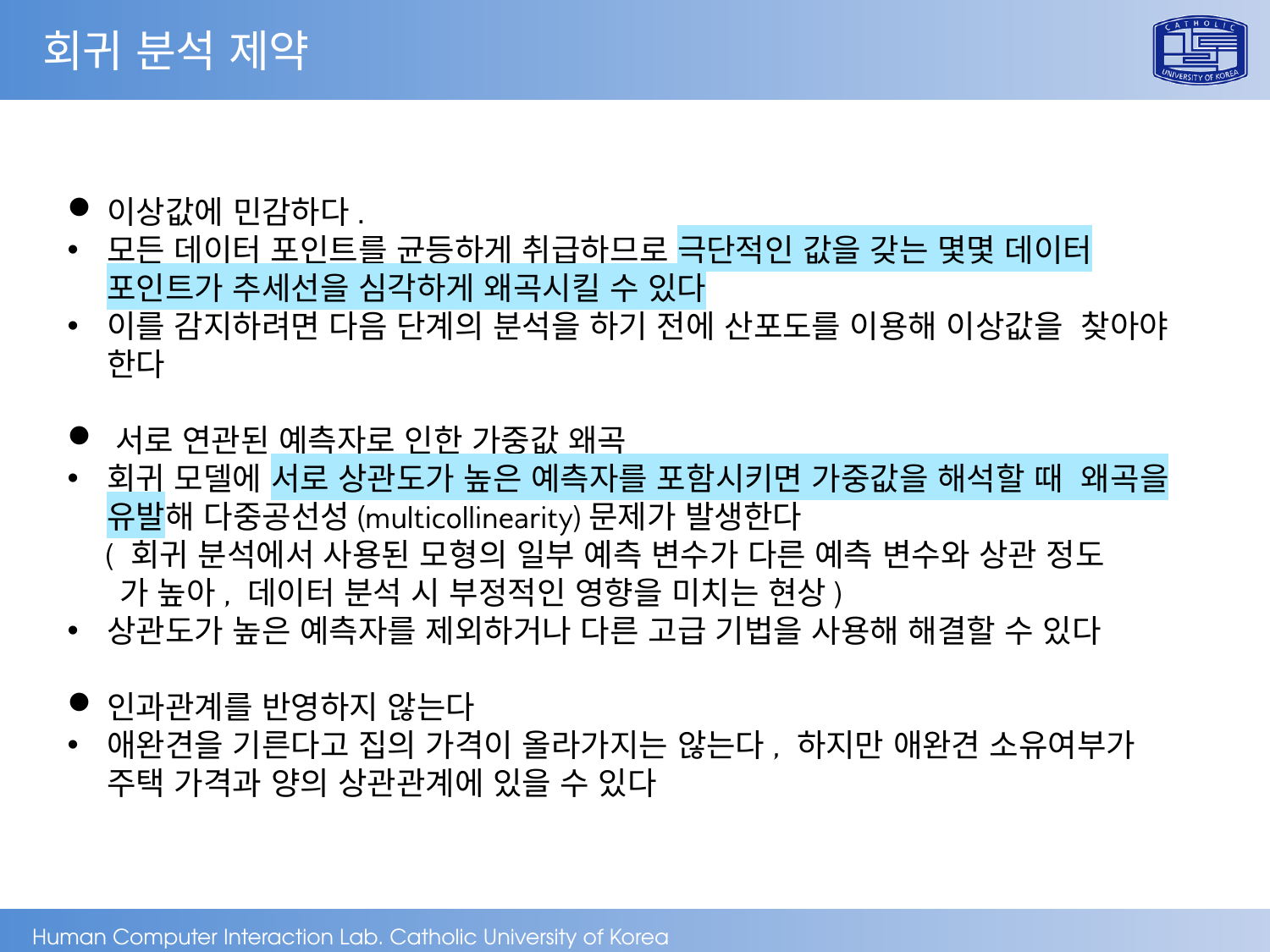

회귀 분석 제약
이상값에 민감하다.
모든 데이터 포인트를 균등하게 취급하므로 극단적인 값을 갖는 몇몇 데이터 포인트가 추세선을 심각하게 왜곡시킬 수 있다
이를 감지하려면 다음 단계의 분석을 하기 전에 산포도를 이용해 이상값을  찾아야 한다

서로 연관된 예측자로 인한 가중값 왜곡
회귀 모델에 서로 상관도가 높은 예측자를 포함시키면 가중값을 해석할 때  왜곡을 유발해 다중공선성(multicollinearity)문제가 발생한다
    ( 회귀 분석에서 사용된 모형의 일부 예측 변수가 다른 예측 변수와 상관 정도
     가 높아, 데이터 분석 시 부정적인 영향을 미치는 현상)
상관도가 높은 예측자를 제외하거나 다른 고급 기법을 사용해 해결할 수 있다

인과관계를 반영하지 않는다
애완견을 기른다고 집의 가격이 올라가지는 않는다, 하지만 애완견 소유여부가 주택 가격과 양의 상관관계에 있을 수 있다